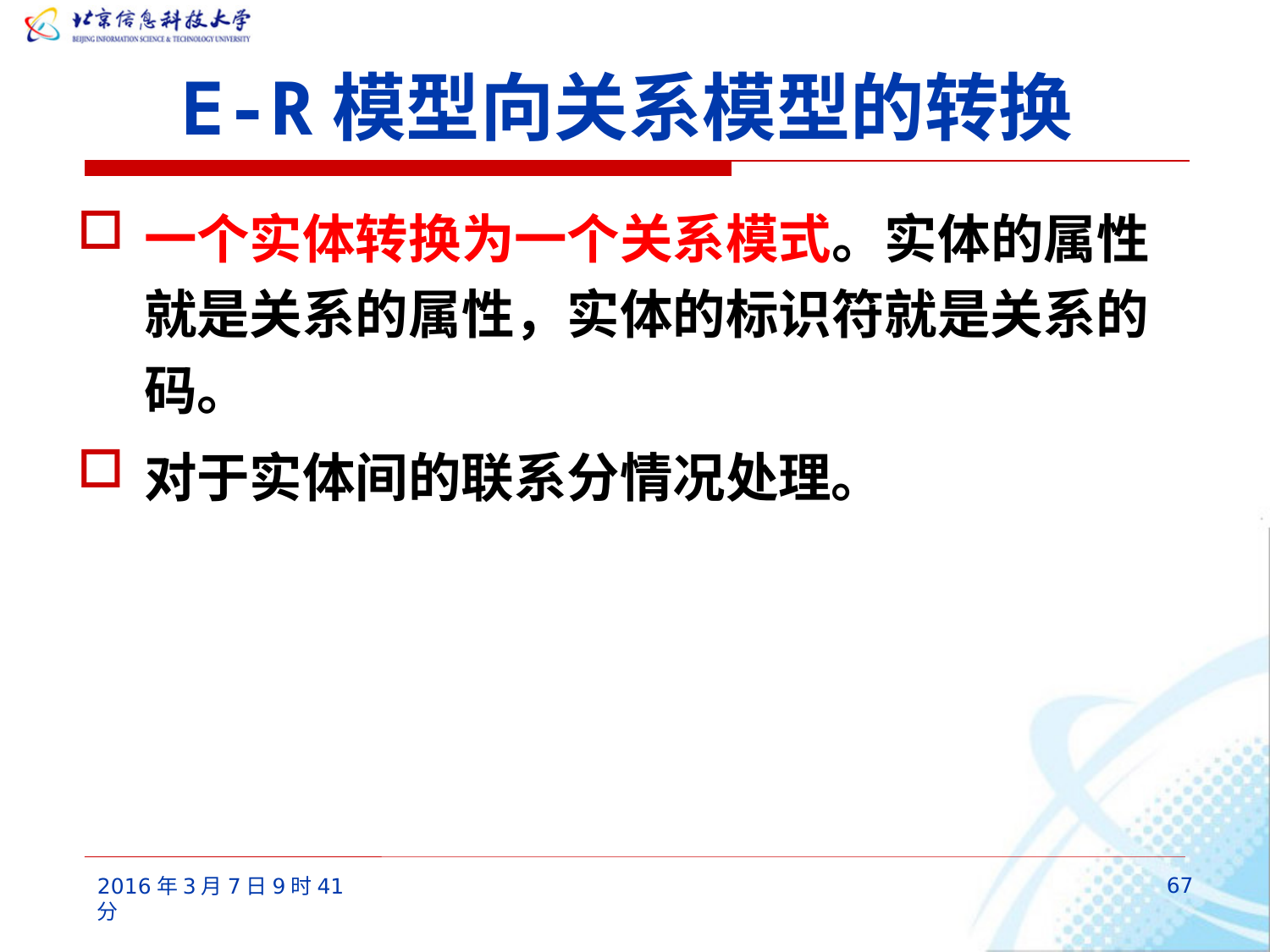

# E-R模型向关系模型的转换
一个实体转换为一个关系模式。实体的属性就是关系的属性，实体的标识符就是关系的码。
对于实体间的联系分情况处理。
2016年3月7日9时41分